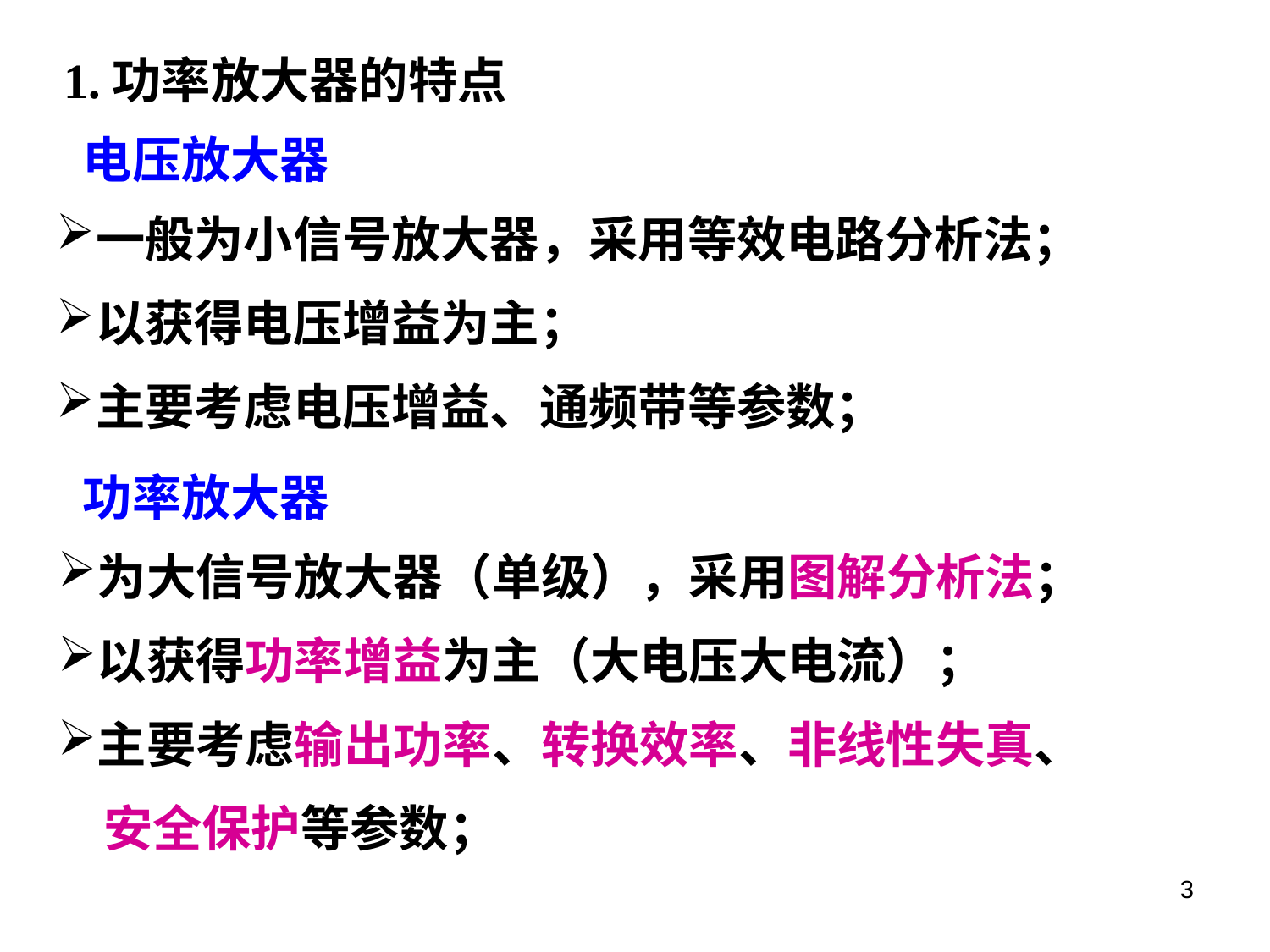

1.功率放大器的特点
电压放大器
一般为小信号放大器，采用等效电路分析法；
以获得电压增益为主；
主要考虑电压增益、通频带等参数；
功率放大器
为大信号放大器（单级），采用图解分析法；
以获得功率增益为主（大电压大电流）；
主要考虑输出功率、转换效率、非线性失真、
   安全保护等参数；
3